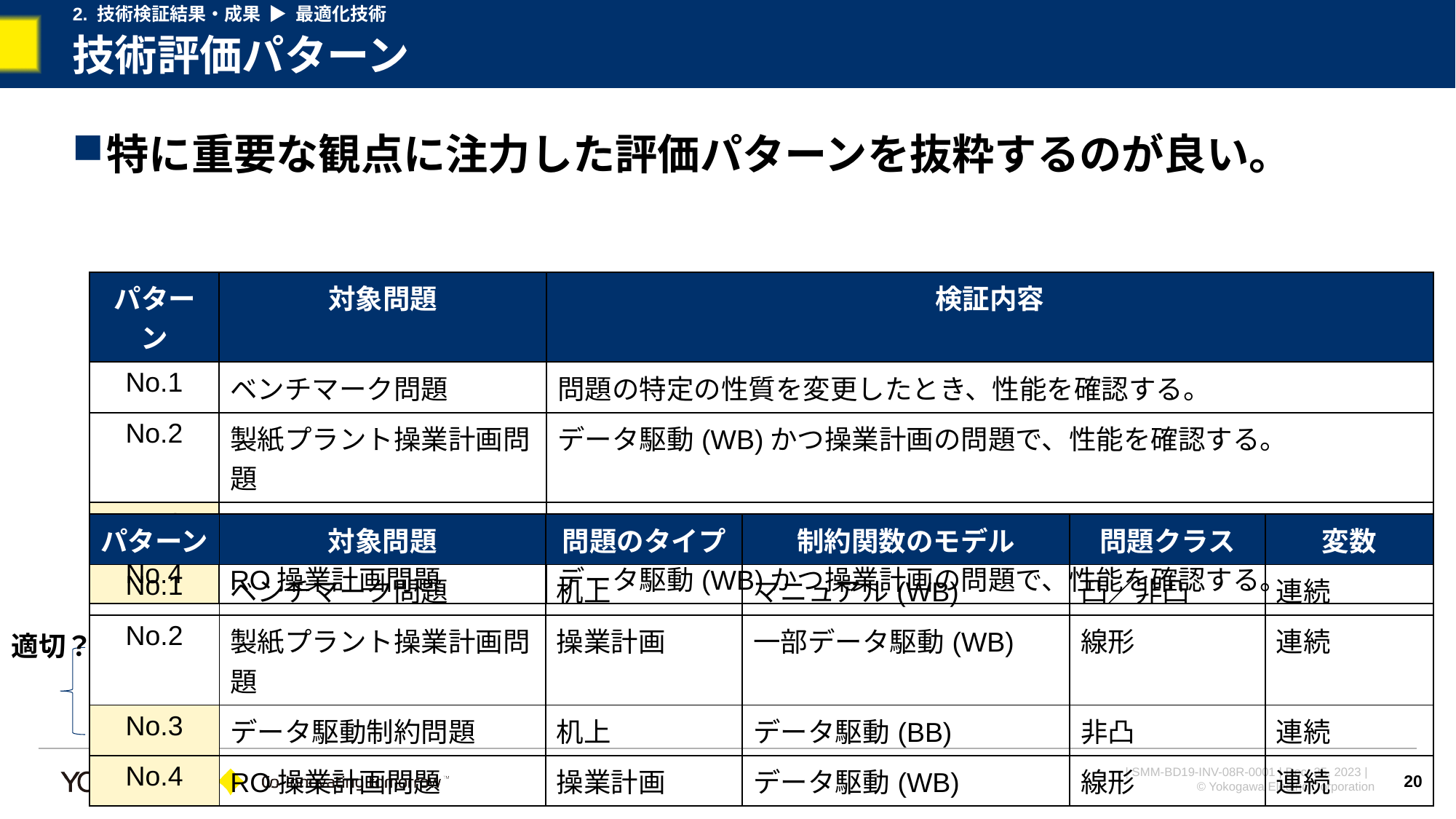

2. 技術検証結果・成果  ▶  最適化技術
# 技術評価パターン
特に重要な観点に注力した評価パターンを抜粋するのが良い。
| パターン | 対象問題 | 検証内容 |
| --- | --- | --- |
| No.1 | ベンチマーク問題 | 問題の特定の性質を変更したとき、性能を確認する。 |
| No.2 | 製紙プラント操業計画問題 | データ駆動(WB)かつ操業計画の問題で、性能を確認する。 |
| No.3 | データ駆動制約問題 | データ駆動(BB)かつ机上の問題で、性能を確認する。 |
| No.4 | RO操業計画問題 | データ駆動(WB)かつ操業計画の問題で、性能を確認する。 |
| パターン | 対象問題 | 問題のタイプ | 制約関数のモデル | 問題クラス | 変数 |
| --- | --- | --- | --- | --- | --- |
| No.1 | ベンチマーク問題 | 机上 | マニュアル(WB) | 凸／非凸 | 連続 |
| No.2 | 製紙プラント操業計画問題 | 操業計画 | 一部データ駆動(WB) | 線形 | 連続 |
| No.3 | データ駆動制約問題 | 机上 | データ駆動(BB) | 非凸 | 連続 |
| No.4 | RO操業計画問題 | 操業計画 | データ駆動(WB) | 線形 | 連続 |
適切？

20